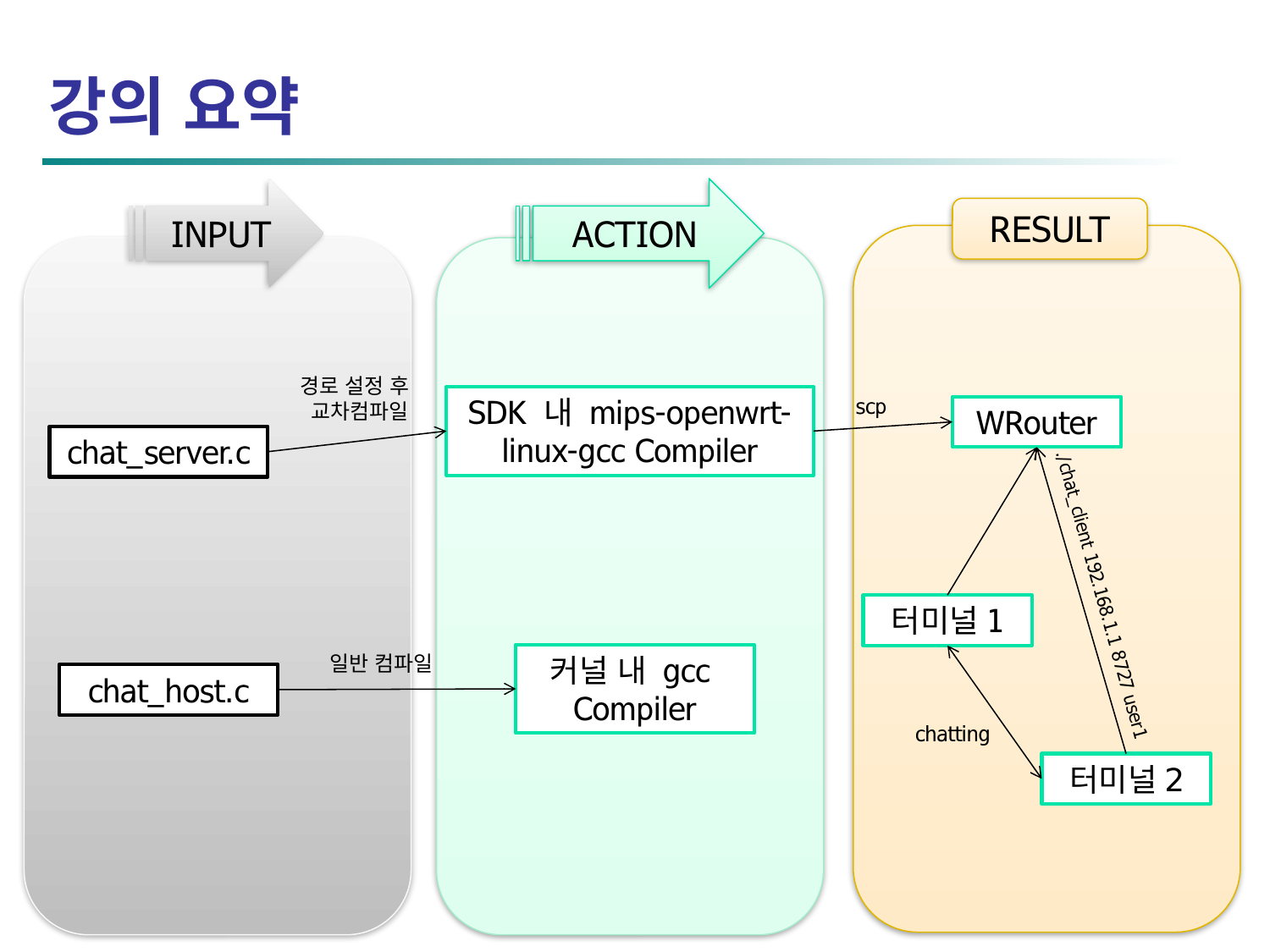

# 강의 요약
INPUT
ACTION
RESULT

경로 설정 후
 교차컴파일
SDK 내 mips-openwrt-linux-gcc Compiler
scp
WRouter
chat_server.c
./chat_client 192.168.1.1 8727 user1
터미널1
일반 컴파일
커널 내 gcc
Compiler
chat_host.c
chatting
터미널2